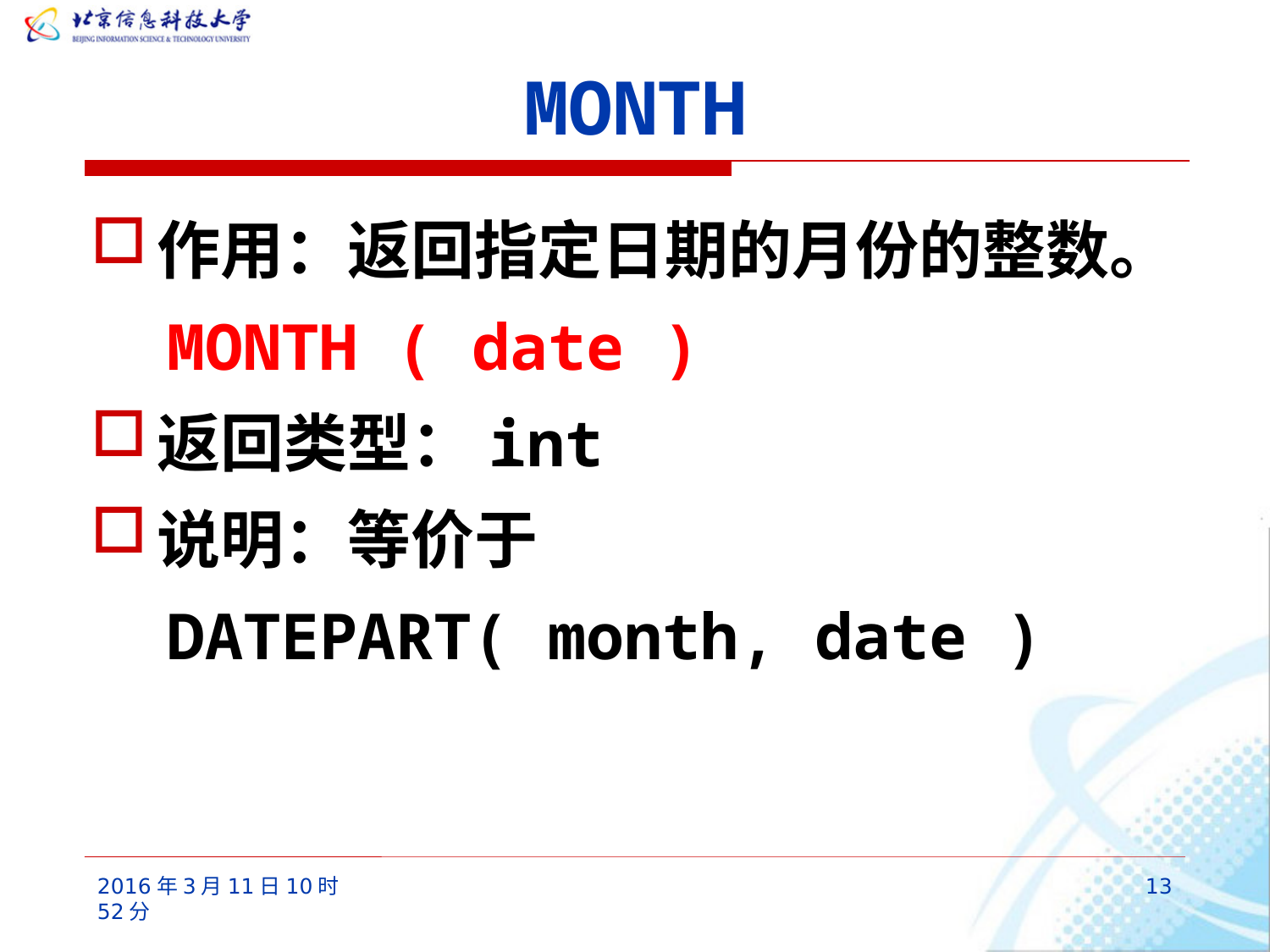

# MONTH
作用：返回指定日期的月份的整数。
  MONTH ( date )
返回类型：int
说明：等价于
  DATEPART( month, date )
2016年3月11日10时52分
13